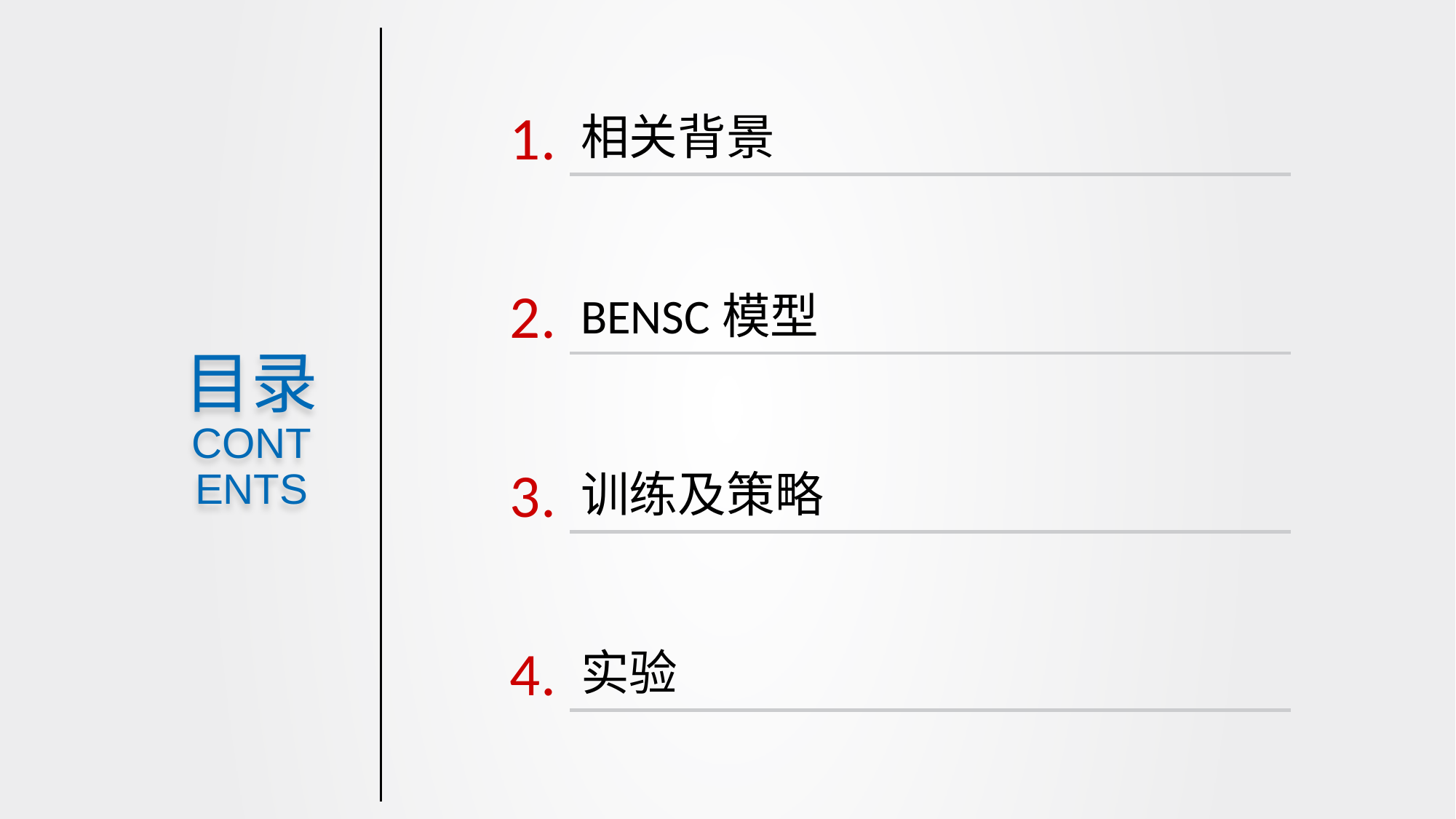

1.
相关背景
2.
BENSC模型
目录
CONTENTS
3.
训练及策略
4.
实验